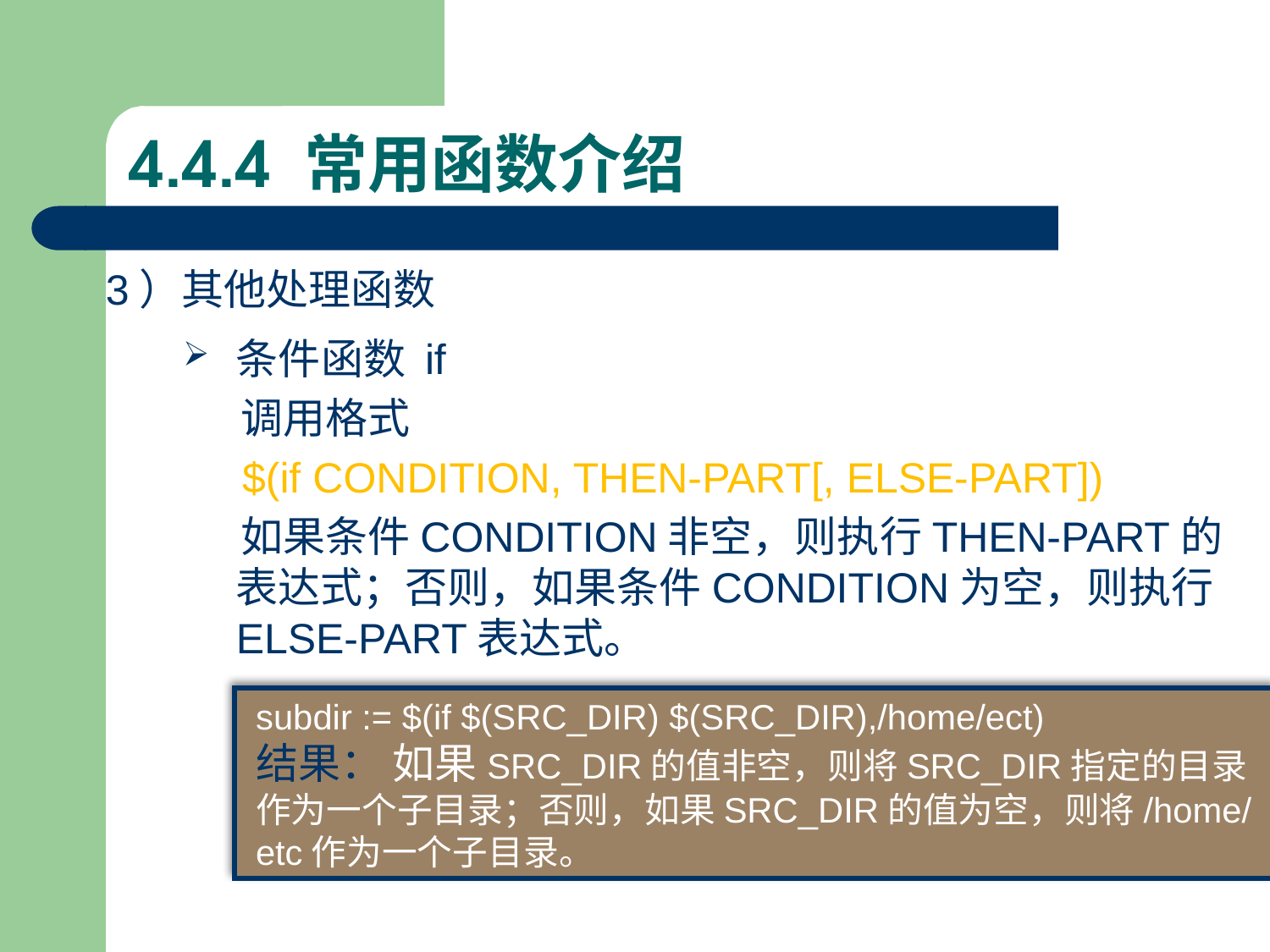

# 4.4.4 常用函数介绍
3）其他处理函数
条件函数 if
     调用格式
     $(if CONDITION, THEN-PART[, ELSE-PART])
     如果条件CONDITION非空，则执行THEN-PART的表达式；否则，如果条件CONDITION为空，则执行ELSE-PART表达式。
subdir := $(if $(SRC_DIR) $(SRC_DIR),/home/ect)
结果： 如果SRC_DIR的值非空，则将SRC_DIR指定的目录作为一个子目录；否则，如果SRC_DIR的值为空，则将/home/etc作为一个子目录。